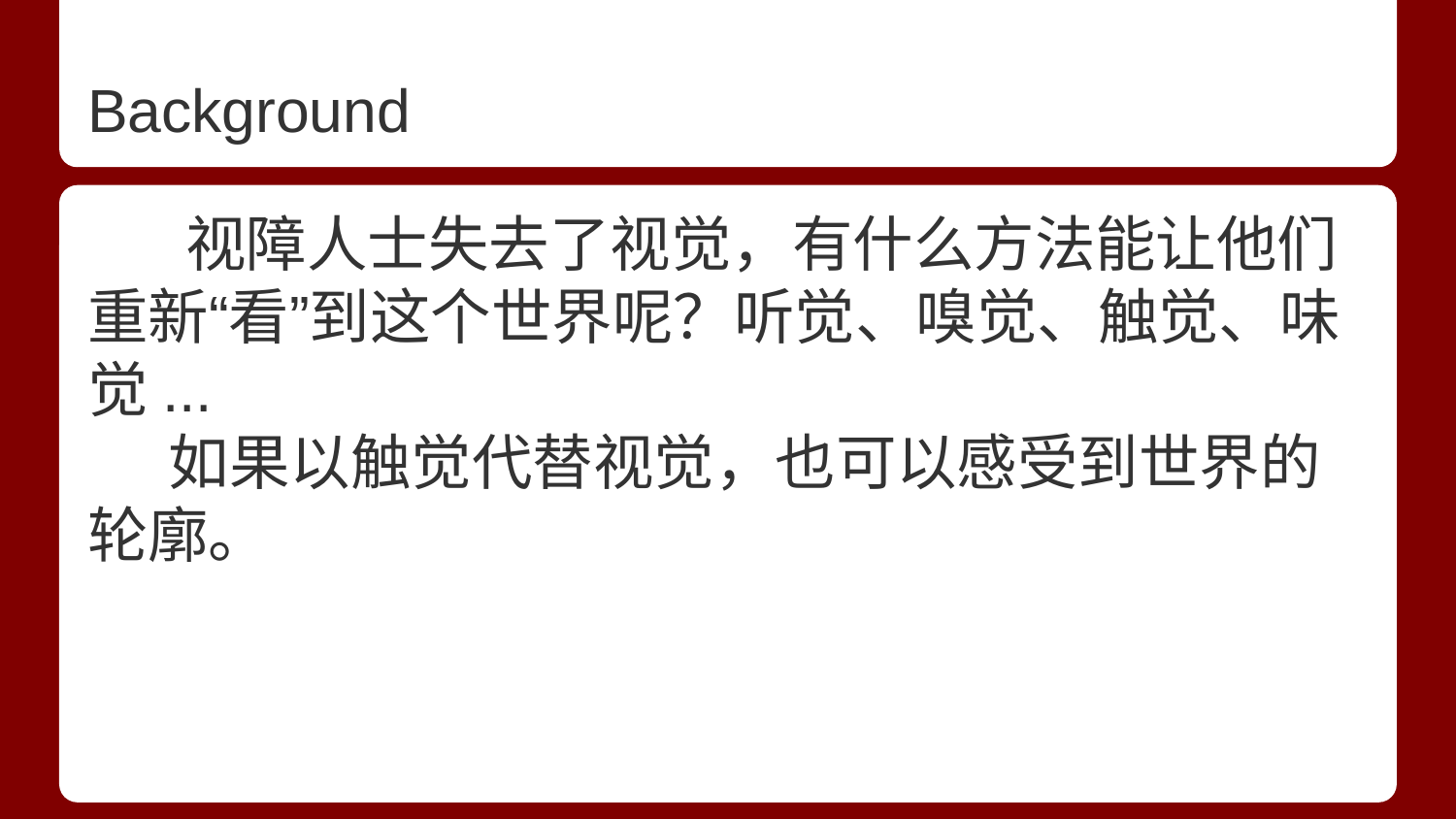

# Background
     视障人士失去了视觉，有什么方法能让他们重新“看”到这个世界呢？听觉、嗅觉、触觉、味觉...
    如果以触觉代替视觉，也可以感受到世界的轮廓。